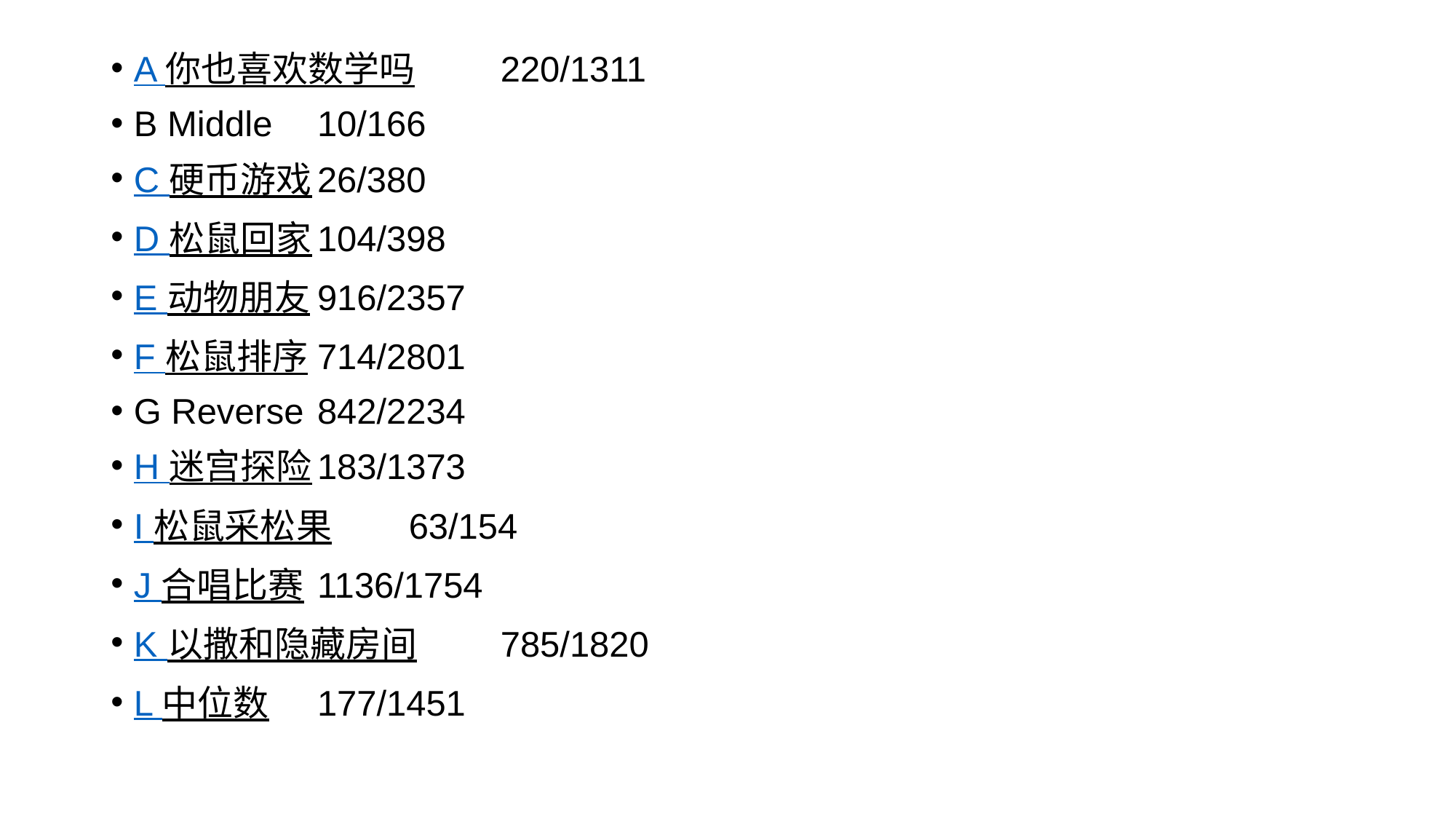

A 你也喜欢数学吗	220/1311
B Middle			10/166
C 硬币游戏		26/380
D 松鼠回家		104/398
E 动物朋友		916/2357
F 松鼠排序		714/2801
G Reverse			842/2234
H 迷宫探险		183/1373
I 松鼠采松果		63/154
J 合唱比赛		1136/1754
K 以撒和隐藏房间	785/1820
L 中位数			177/1451